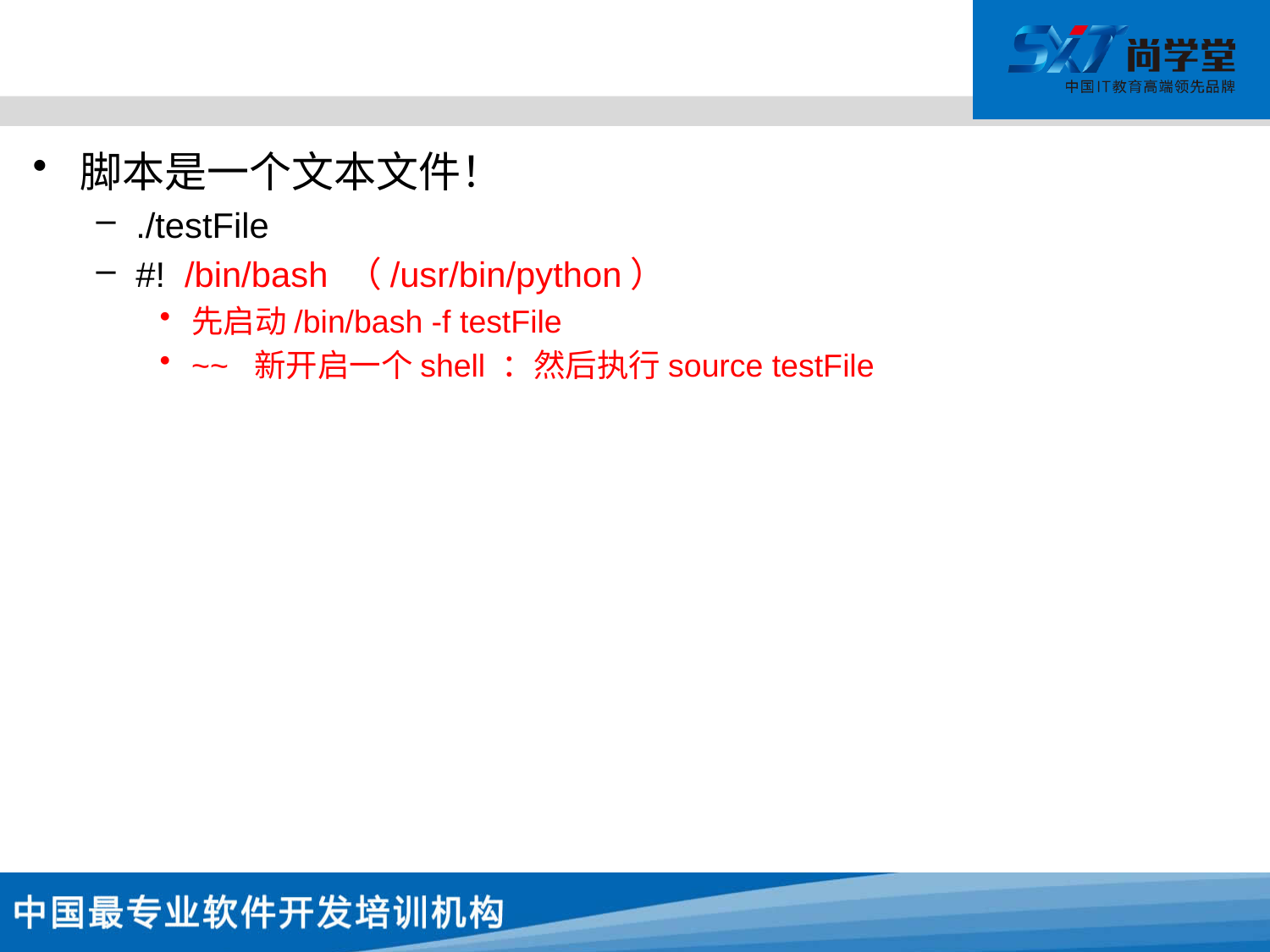

#
脚本是一个文本文件！
./testFile
#!  /bin/bash （/usr/bin/python）
先启动/bin/bash -f testFile
~~  新开启一个shell ：然后执行source testFile